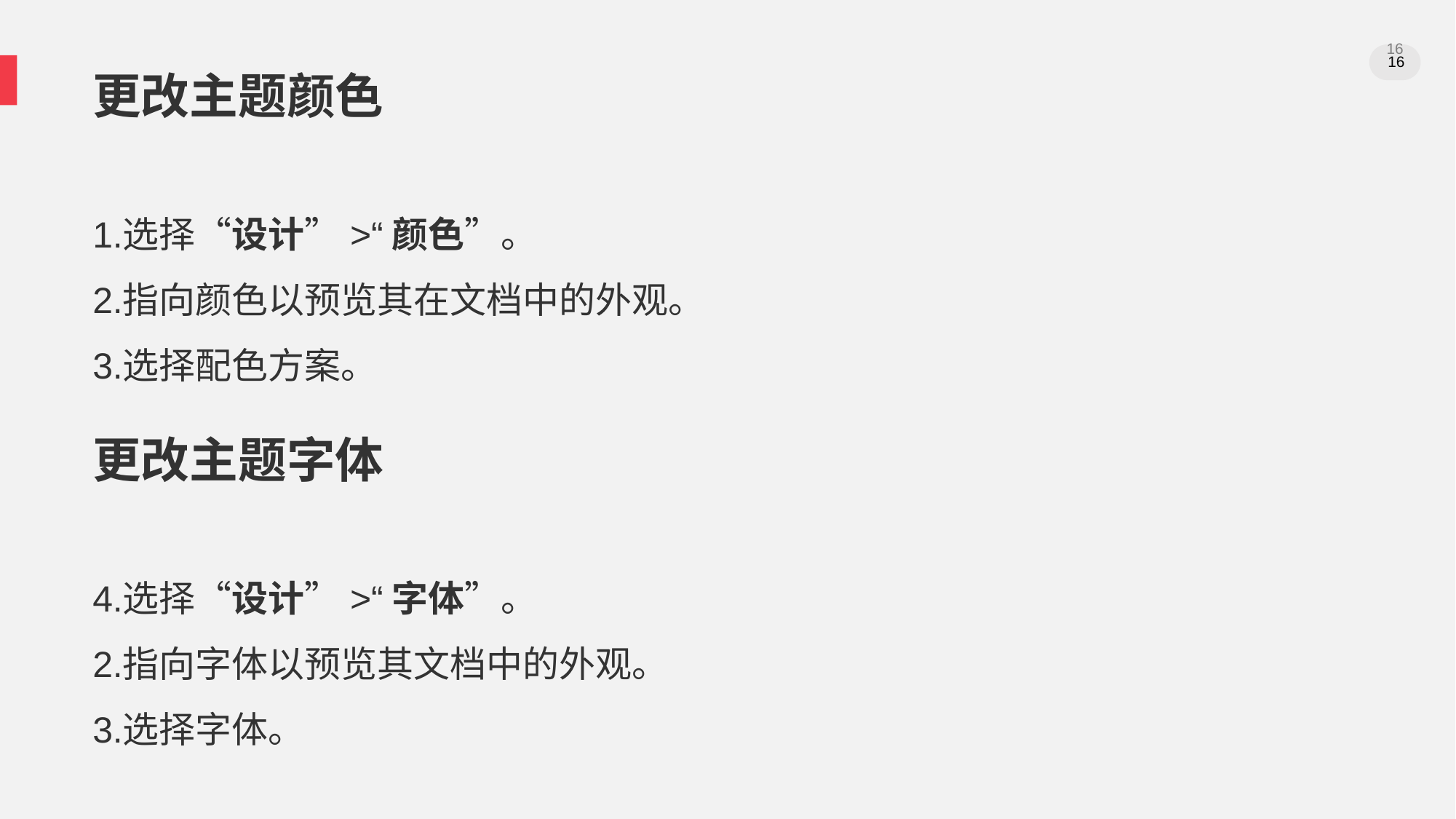

。

16
16

更改主题颜色

选择“设计”>“颜色”。
指向颜色以预览其在文档中的外观。
选择配色方案。

更改主题字体

选择“设计”>“字体”。
指向字体以预览其文档中的外观。
选择字体。